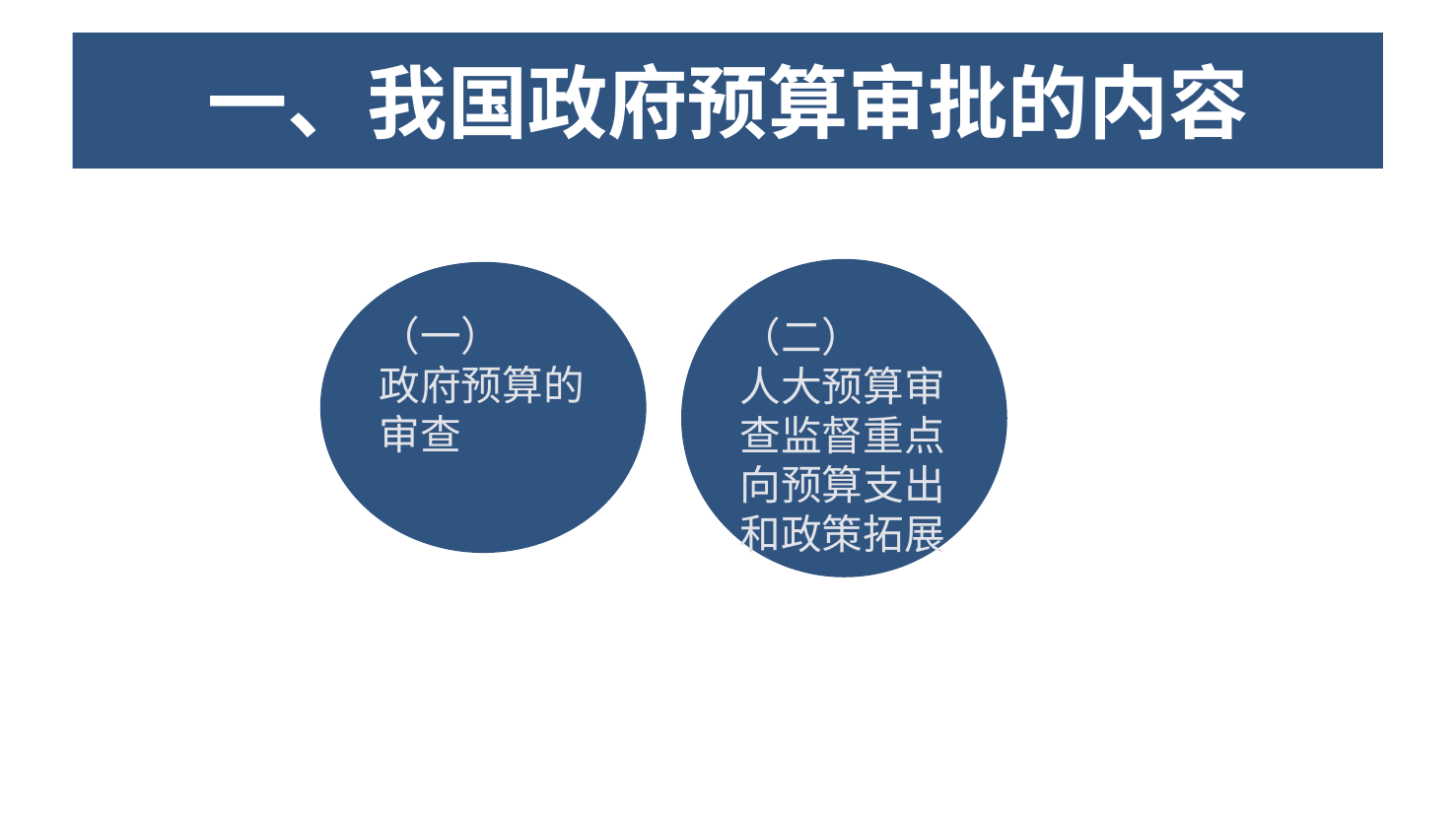

# 一、我国政府预算审批的内容
（二）
人大预算审查监督重点向预算支出和政策拓展
（一）
政府预算的审查